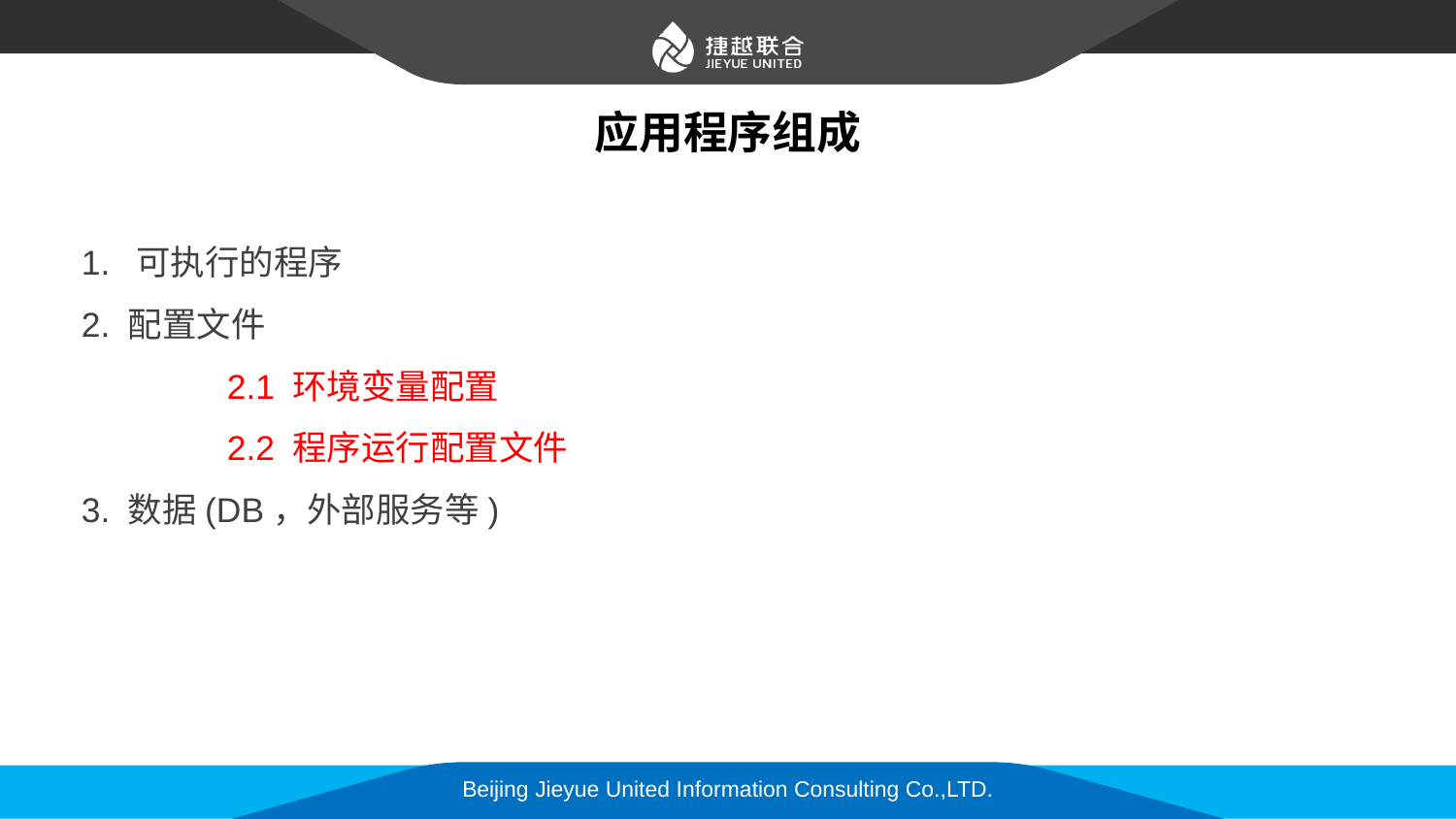

# 应用程序组成

可执行的程序
2. 配置文件
	2.1 环境变量配置
	2.2 程序运行配置文件
3. 数据(DB，外部服务等)